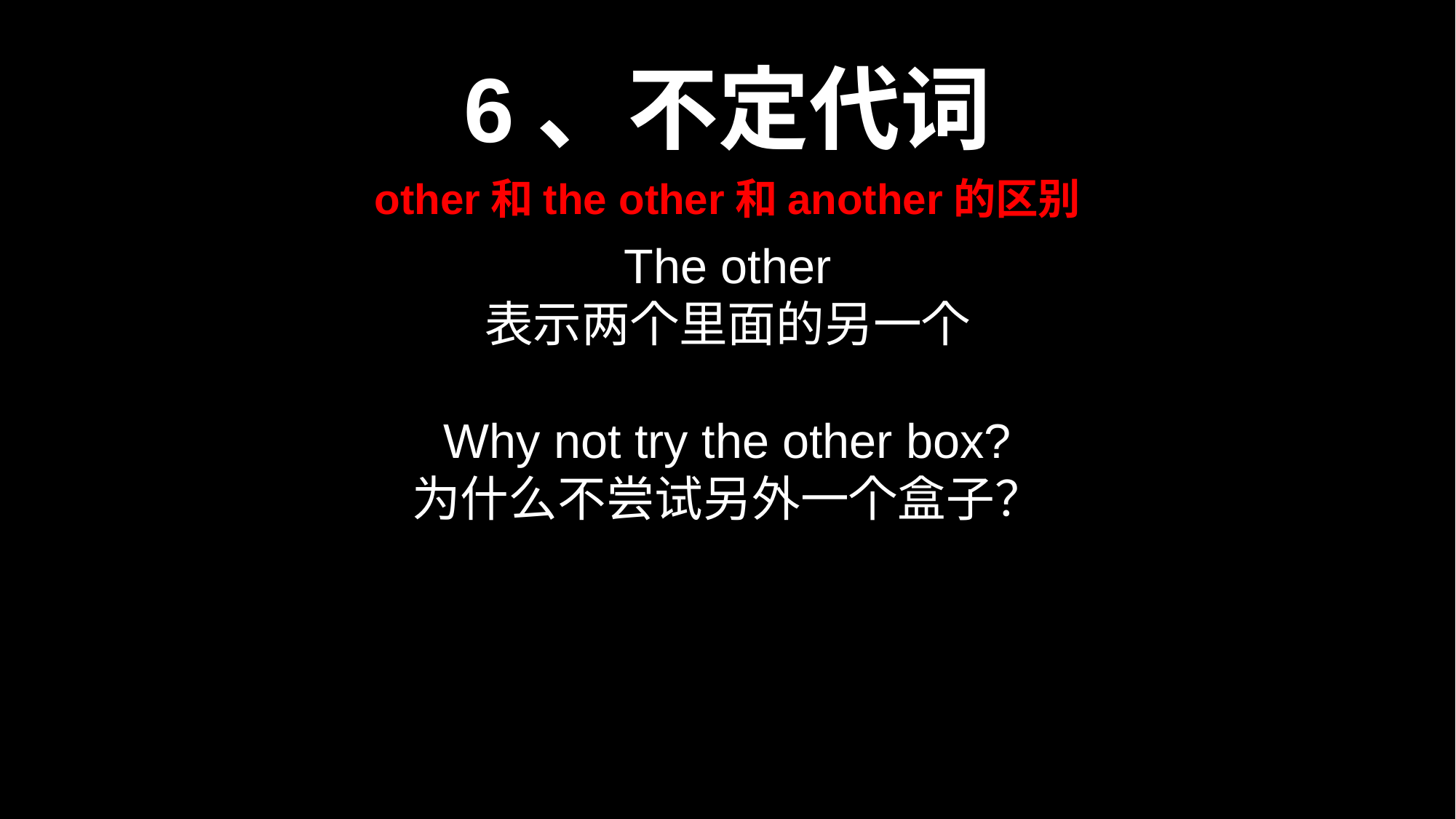

6、不定代词
other和the other和another的区别
The other
表示两个里面的另一个

Why not try the other box?
为什么不尝试另外一个盒子？